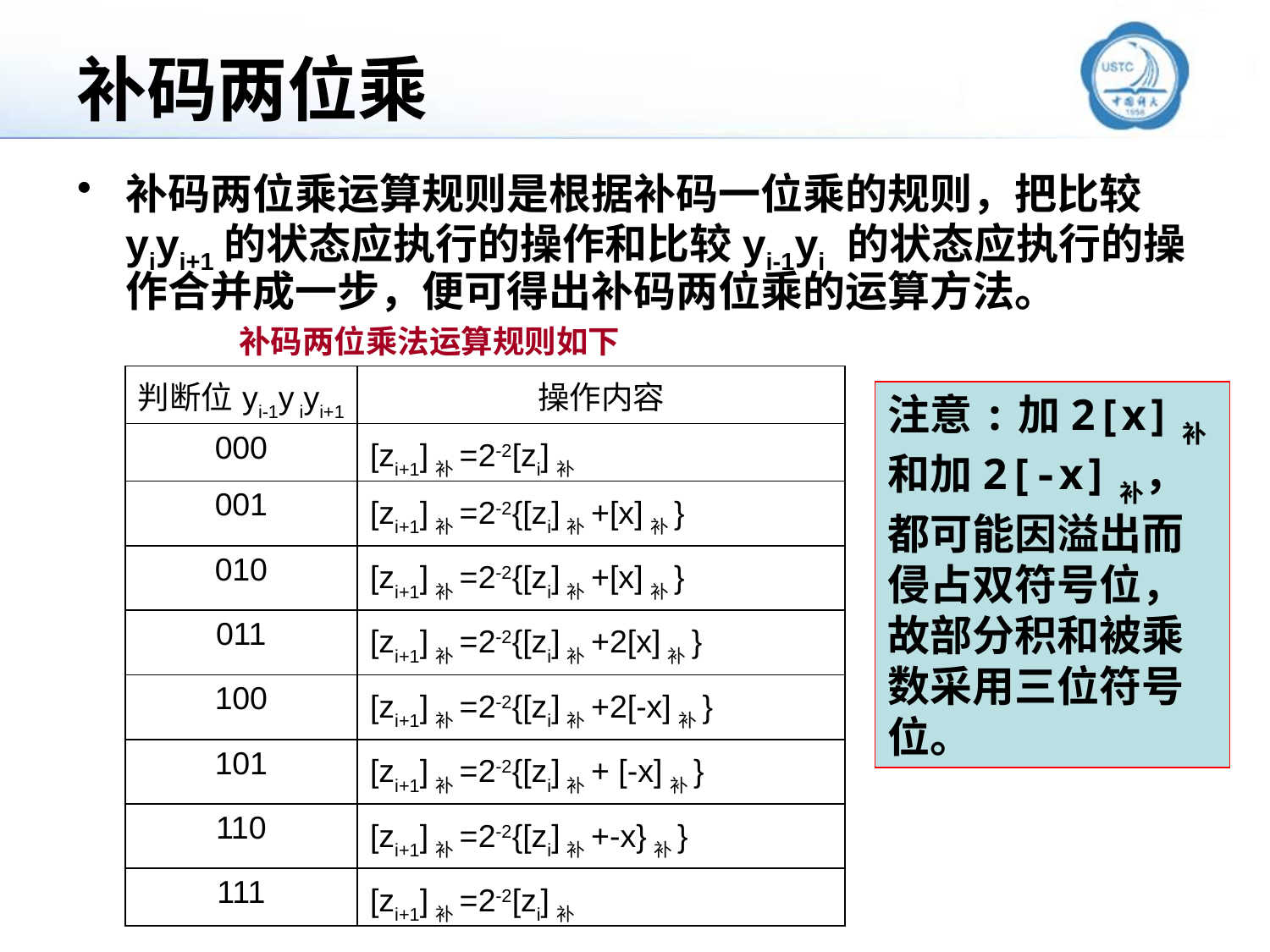

# 补码两位乘
补码两位乘运算规则是根据补码一位乘的规则，把比较yiyi+1的状态应执行的操作和比较yi-1yi 的状态应执行的操作合并成一步，便可得出补码两位乘的运算方法。
补码两位乘法运算规则如下
| 判断位yi-1y iyi+1 | 操作内容 |
| --- | --- |
| 000 | [zi+1]补=2-2[zi]补 |
| 001 | [zi+1]补=2-2{[zi]补+[x]补} |
| 010 | [zi+1]补=2-2{[zi]补+[x]补} |
| 011 | [zi+1]补=2-2{[zi]补+2[x]补} |
| 100 | [zi+1]补=2-2{[zi]补+2[-x]补} |
| 101 | [zi+1]补=2-2{[zi]补+ [-x]补} |
| 110 | [zi+1]补=2-2{[zi]补+-x}补} |
| 111 | [zi+1]补=2-2[zi]补 |
注意:加2[x]补和加2[-x]补，都可能因溢出而侵占双符号位，故部分积和被乘数采用三位符号位。